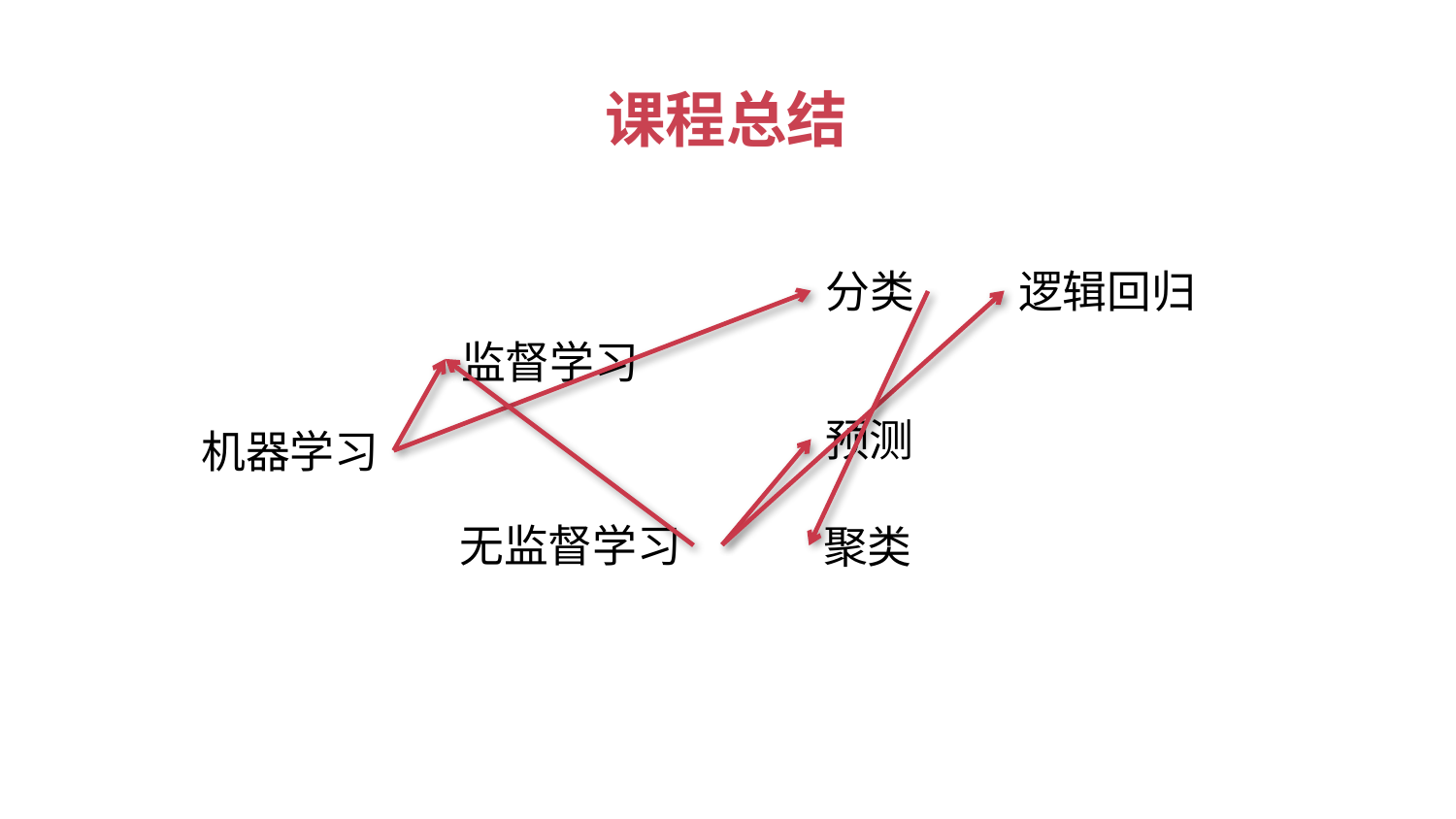

课程总结
分类
逻辑回归
监督学习
预测
机器学习
无监督学习
聚类